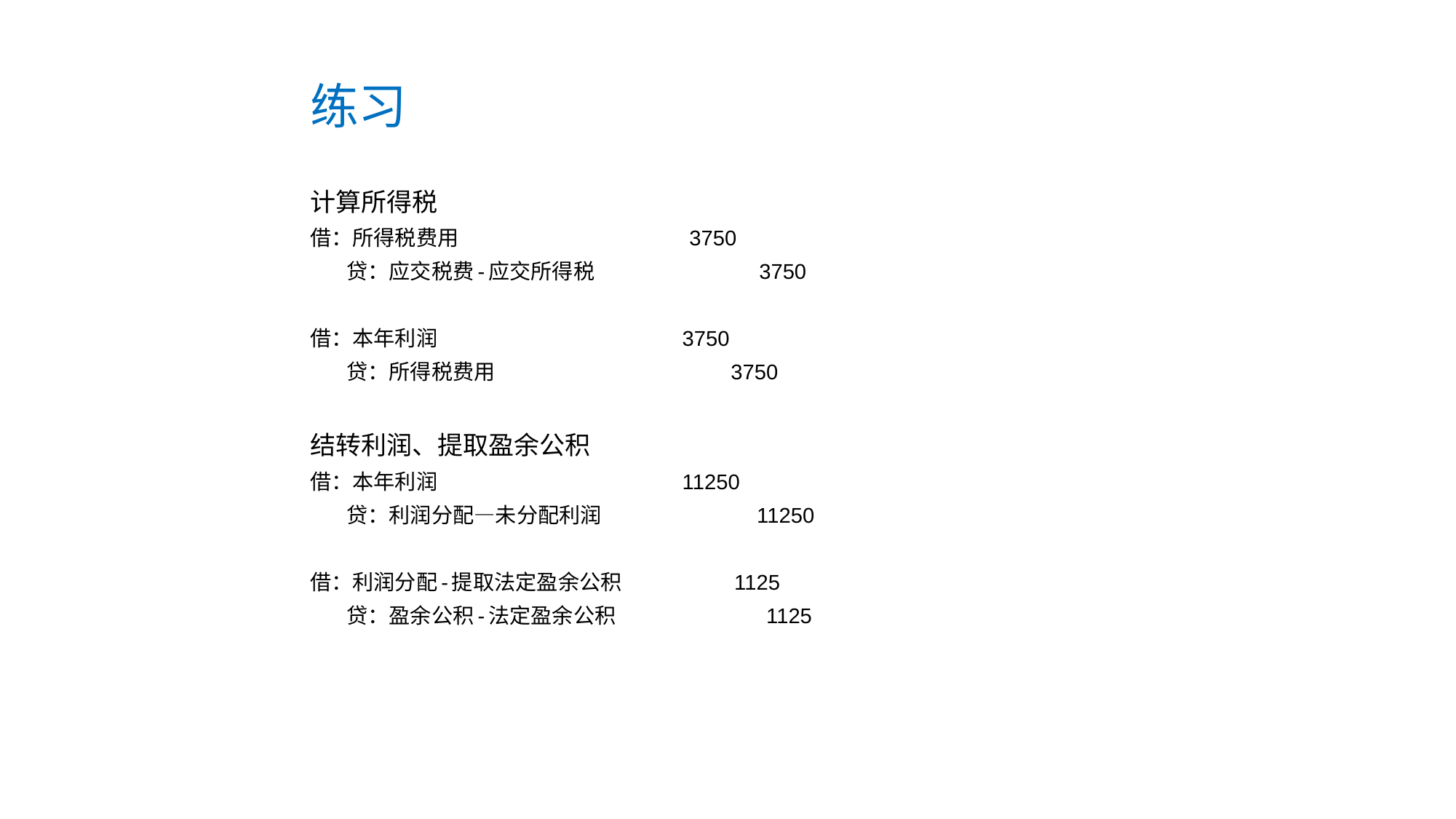

# 练习
计算所得税
借：所得税费用                                                3750
       贷：应交税费-应交所得税                                  3750

借：本年利润                                                   3750
       贷：所得税费用                                                 3750

结转利润、提取盈余公积
借：本年利润                                                   11250
       贷：利润分配—未分配利润                                11250

借：利润分配-提取法定盈余公积                       1125
       贷：盈余公积-法定盈余公积                               1125